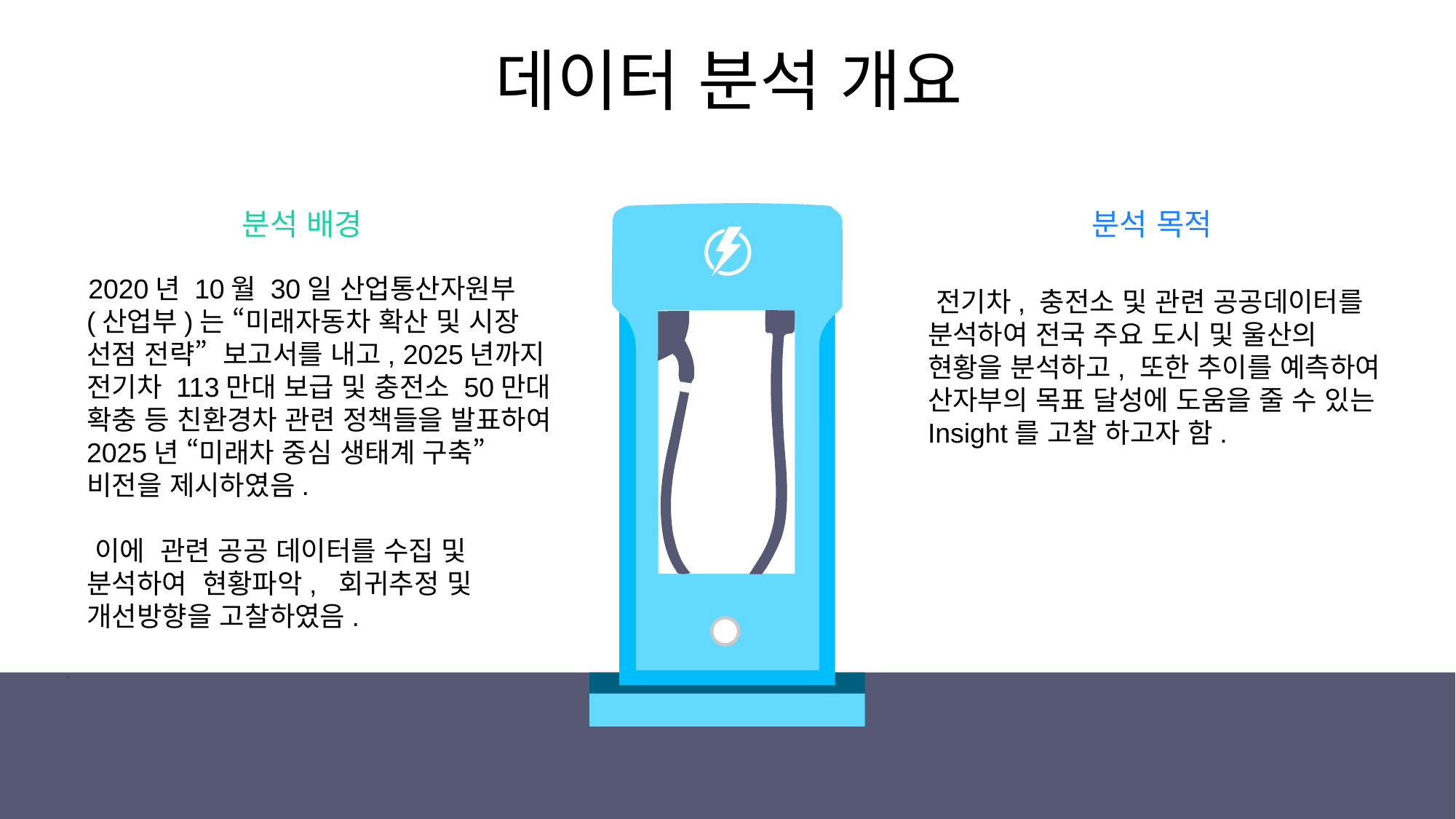

데이터 분석 개요

분석 목적
   전기차, 충전소 및 관련 공공데이터를 분석하여 전국 주요 도시 및 울산의 현황을 분석하고, 또한 추이를 예측하여 산자부의 목표 달성에 도움을 줄 수 있는 Insight를 고찰 하고자 함.
분석 배경
   2020년 10월 30일 산업통산자원부 (산업부)는 “미래자동차 확산 및 시장 선점 전략”  보고서를 내고, 2025년까지 전기차 113만대 보급 및 충전소 50만대 확충 등 친환경차 관련 정책들을 발표하여 2025년 “미래차 중심 생태계 구축” 비전을 제시하였음.

   이에  관련 공공 데이터를 수집 및  분석하여  현황파악,  회귀추정 및 개선방향을 고찰하였음.

.